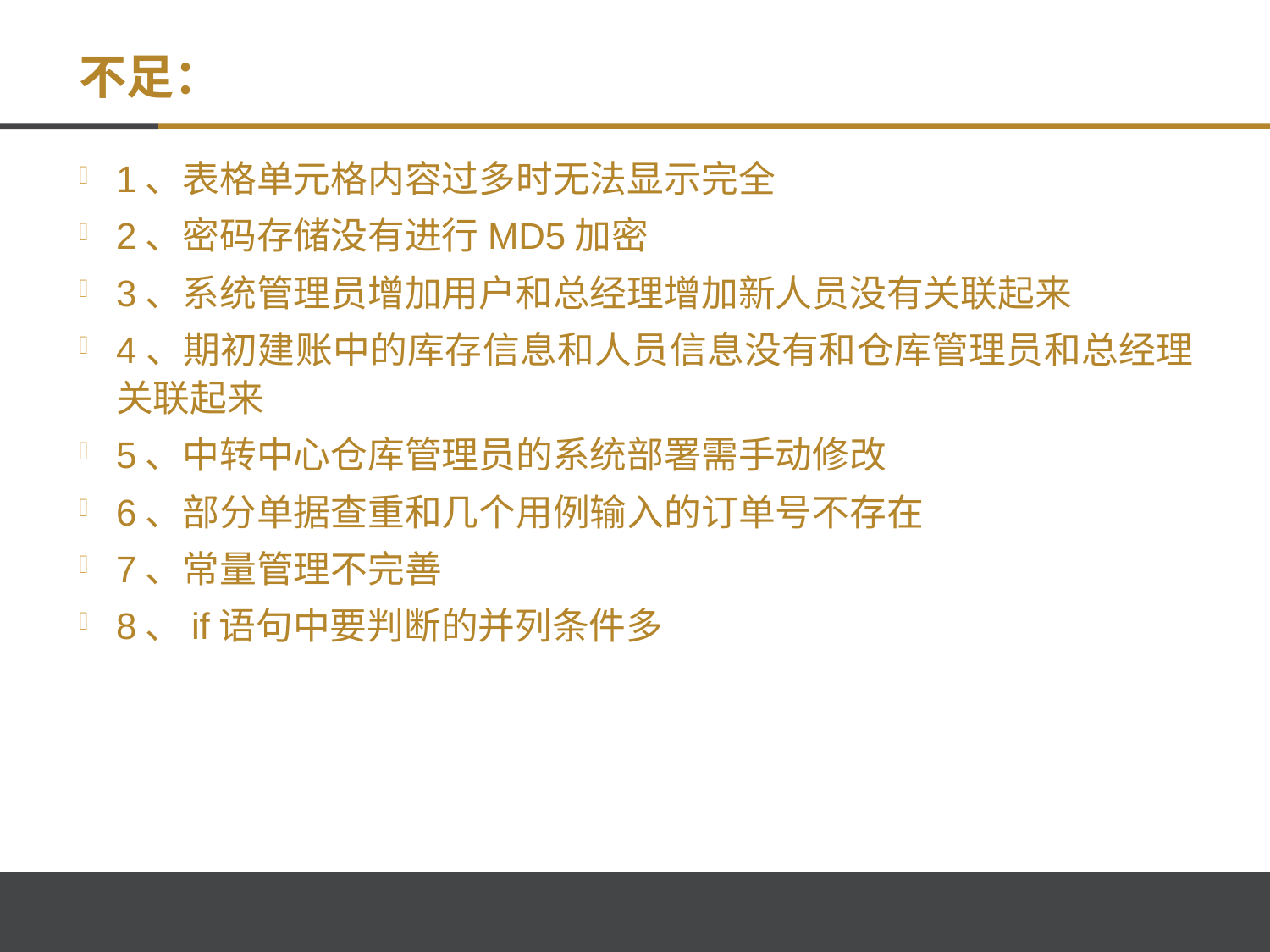

# 不足：
1、表格单元格内容过多时无法显示完全
2、密码存储没有进行MD5加密
3、系统管理员增加用户和总经理增加新人员没有关联起来
4、期初建账中的库存信息和人员信息没有和仓库管理员和总经理关联起来
5、中转中心仓库管理员的系统部署需手动修改
6、部分单据查重和几个用例输入的订单号不存在
7、常量管理不完善
8、if语句中要判断的并列条件多